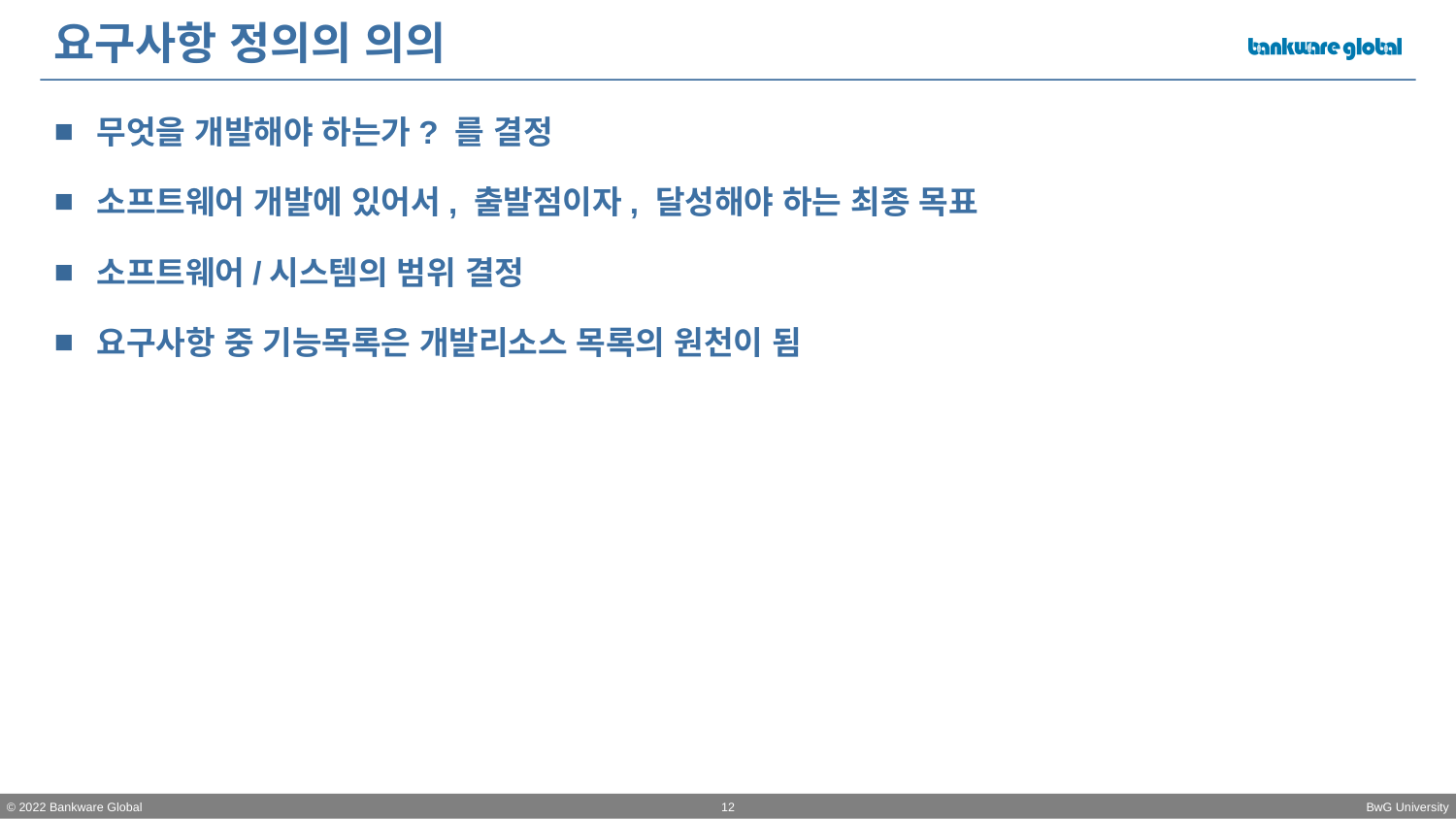

# 요구사항 정의의 의의
무엇을 개발해야 하는가? 를 결정
소프트웨어 개발에 있어서, 출발점이자, 달성해야 하는 최종 목표
소프트웨어/시스템의 범위 결정
요구사항 중 기능목록은 개발리소스 목록의 원천이 됨
12